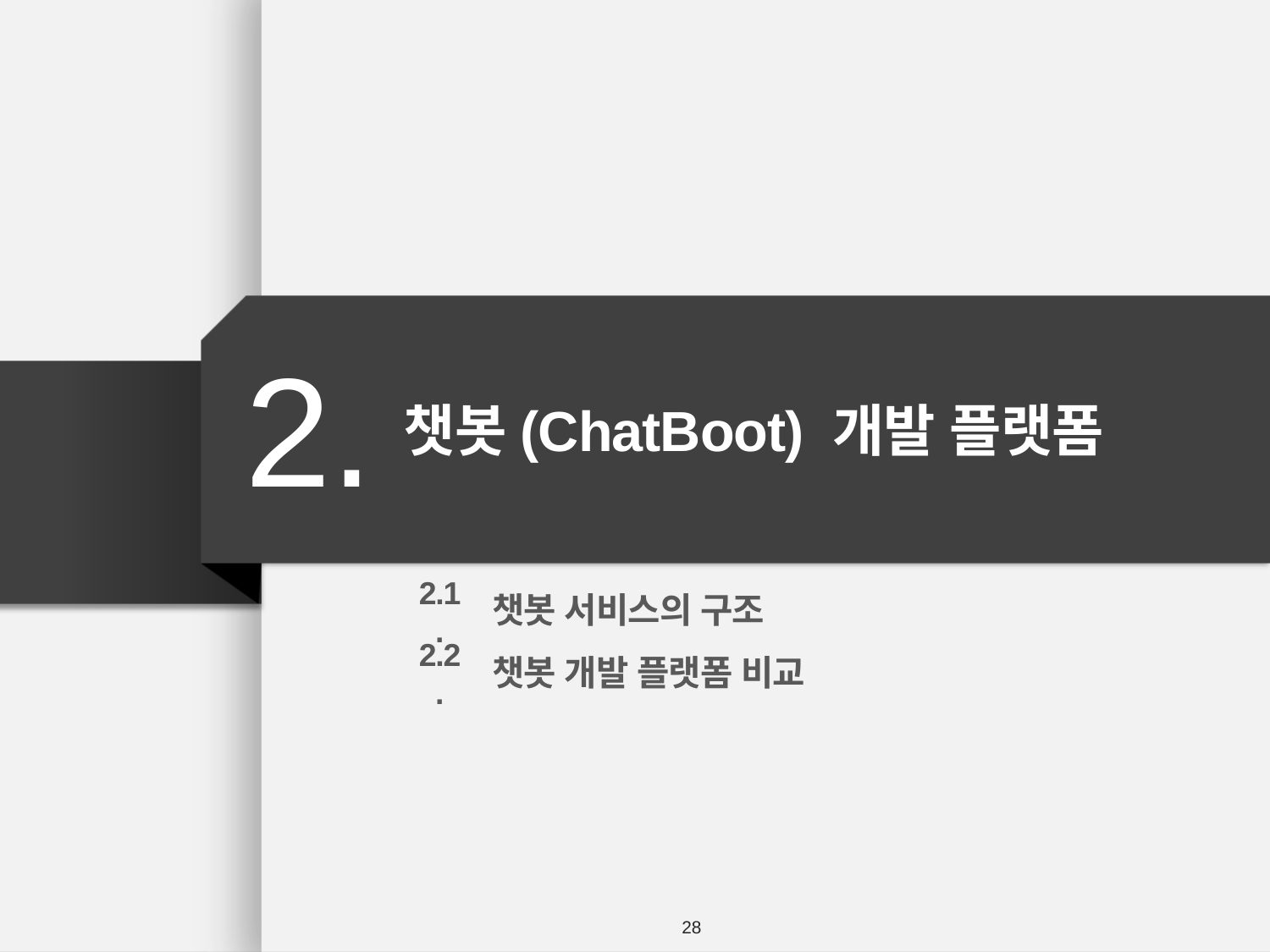

챗봇(ChatBoot) 개발 플랫폼
2.
챗봇 서비스의 구조
2.1.
챗봇 개발 플랫폼 비교
2.2.
28